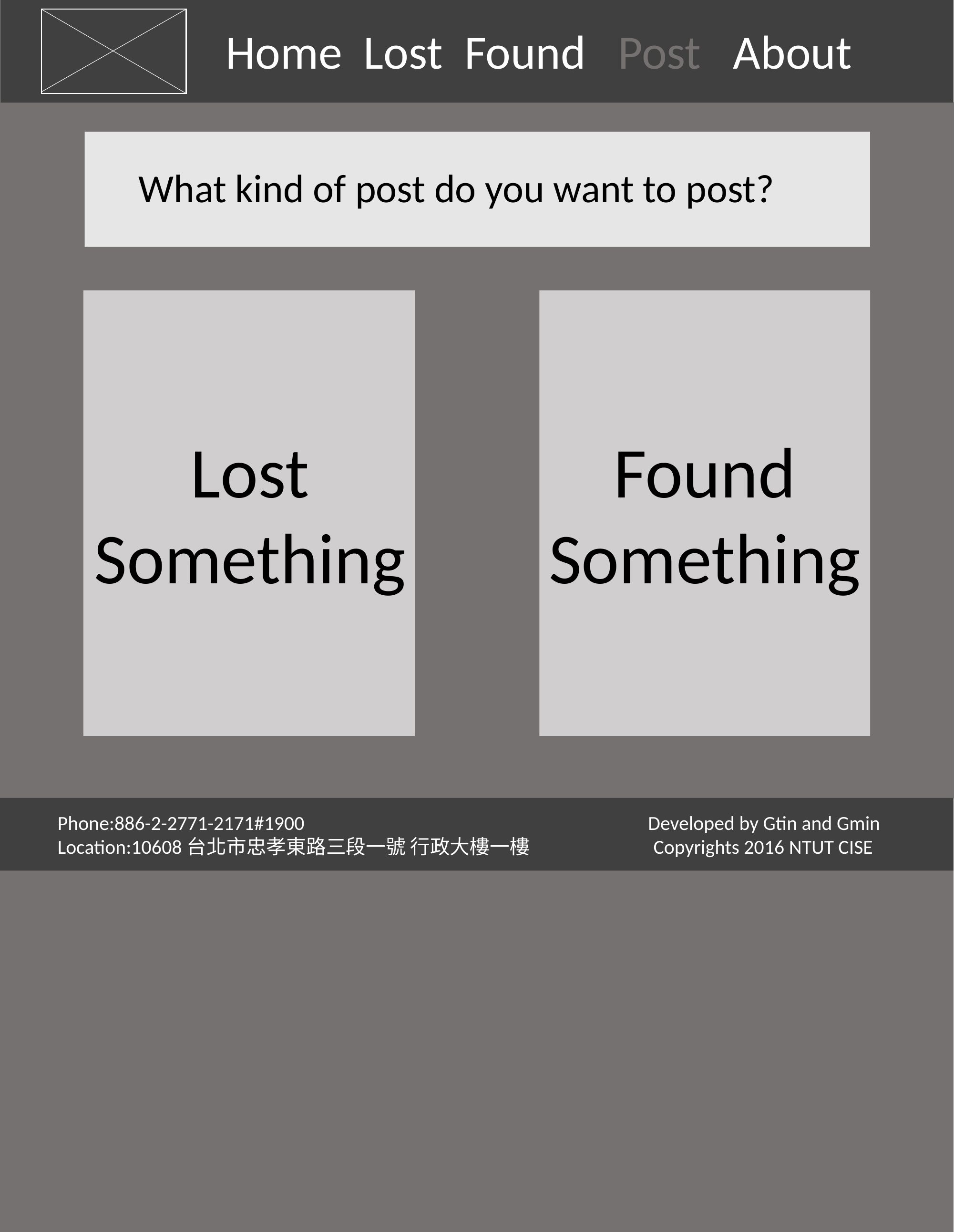

Home  Lost  Found   Post   About

What kind of post do you want to post?
Title
Title

Location
Location

Click here to upload image
Click here to upload image

Lost by
Found by

Lost
Something
Found
Something
Details(optional)
Details(optional)

Submit
Submit

  Phone:886-2-2771-2171#1900                                                                            Developed by Gtin and Gmin
  Location:10608台北市忠孝東路三段一號 行政大樓一樓                           Copyrights 2016 NTUT CISE